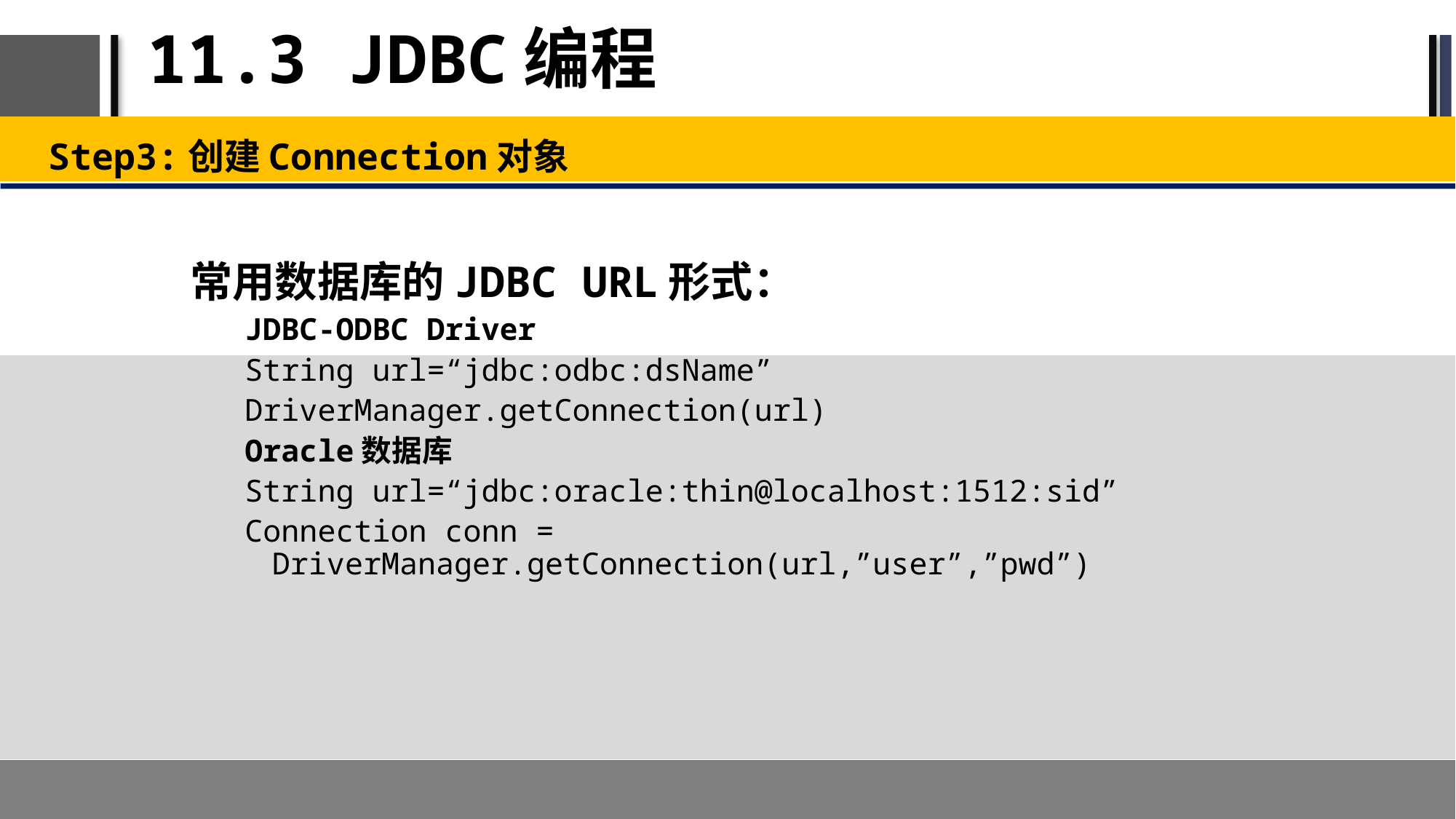

# 11.3 JDBC编程

Step3:创建Connection对象

常用数据库的JDBC URL形式：
JDBC-ODBC Driver
String url=“jdbc:odbc:dsName”
DriverManager.getConnection(url)
Oracle数据库
String url=“jdbc:oracle:thin@localhost:1512:sid”
Connection conn = DriverManager.getConnection(url,”user”,”pwd”)